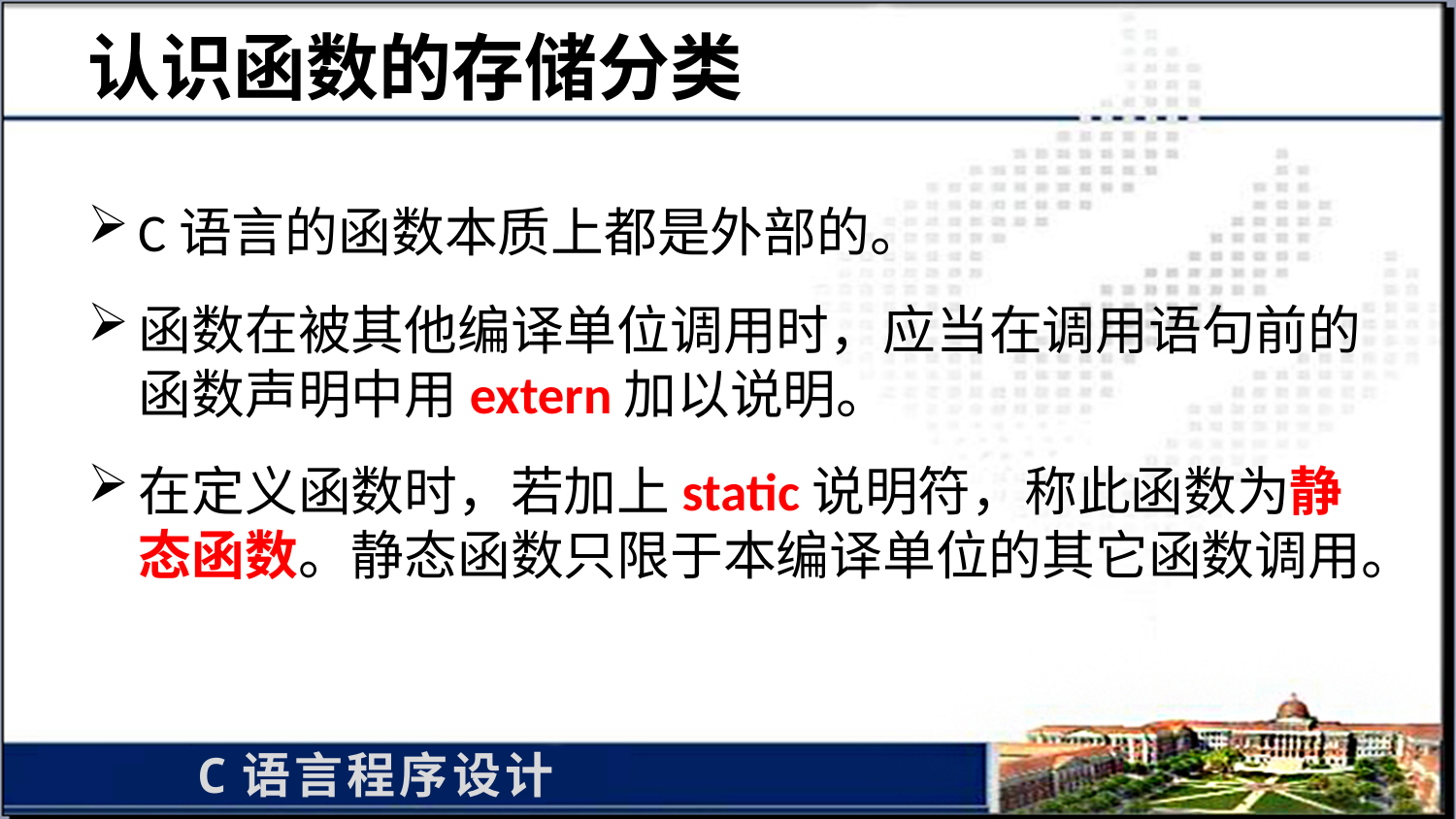

# 认识函数的存储分类
C语言的函数本质上都是外部的。
函数在被其他编译单位调用时，应当在调用语句前的函数声明中用extern加以说明。
在定义函数时，若加上static说明符，称此函数为静态函数。静态函数只限于本编译单位的其它函数调用。